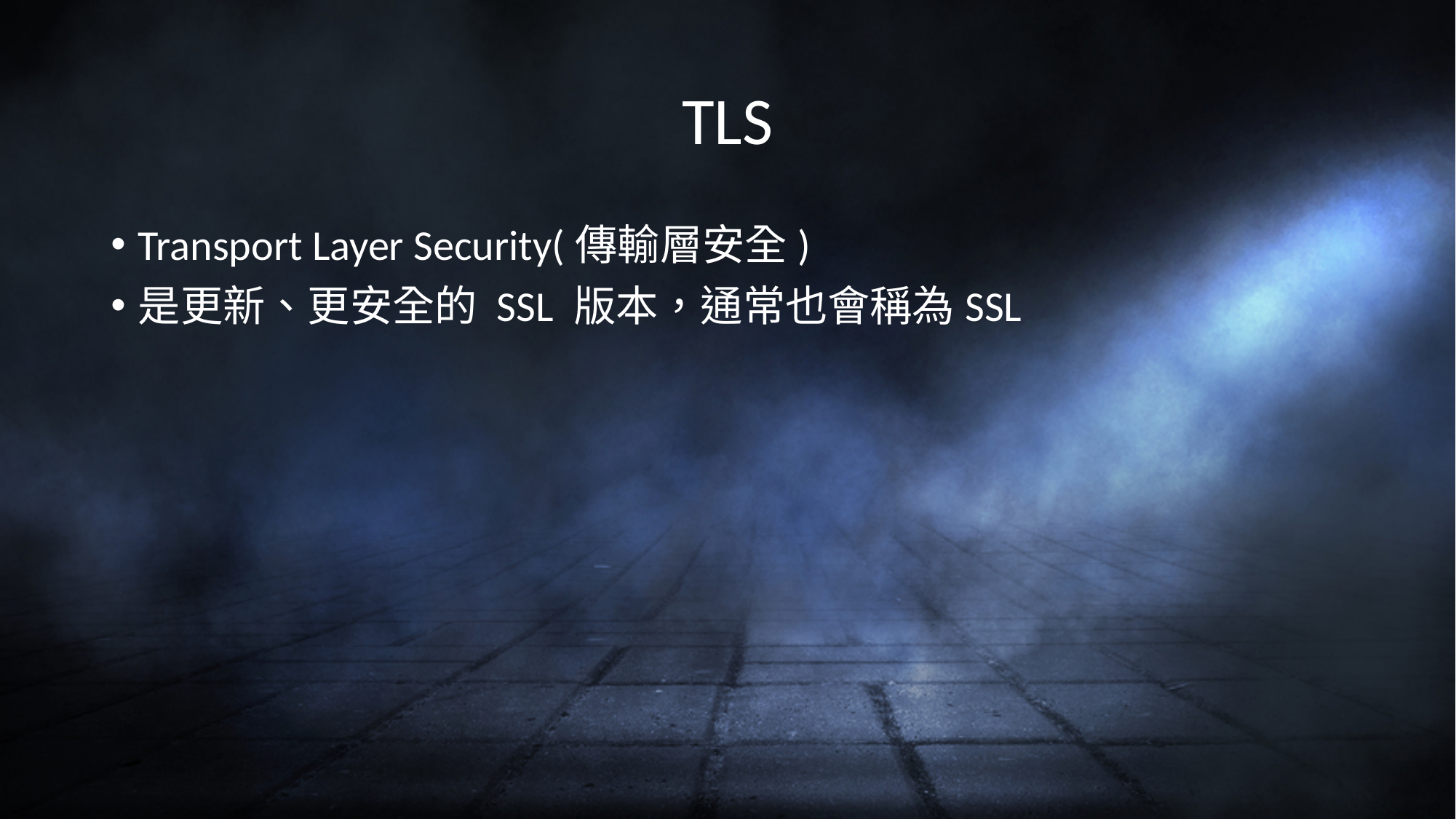

# TLS
Transport Layer Security(傳輸層安全)
是更新、更安全的 SSL 版本，通常也會稱為SSL